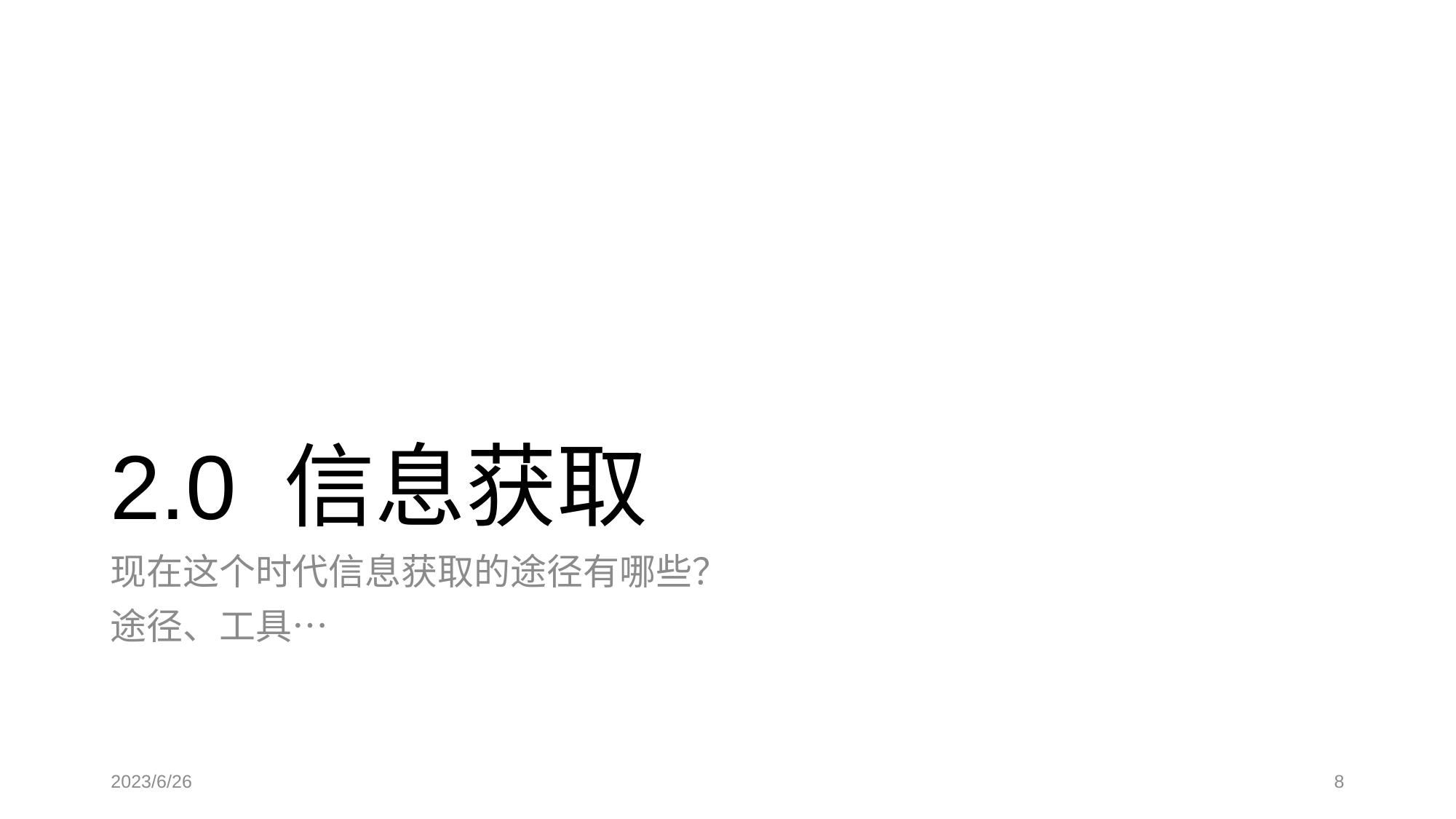

# 2.0 信息获取
现在这个时代信息获取的途径有哪些？
途径、工具…
2023/6/26
8